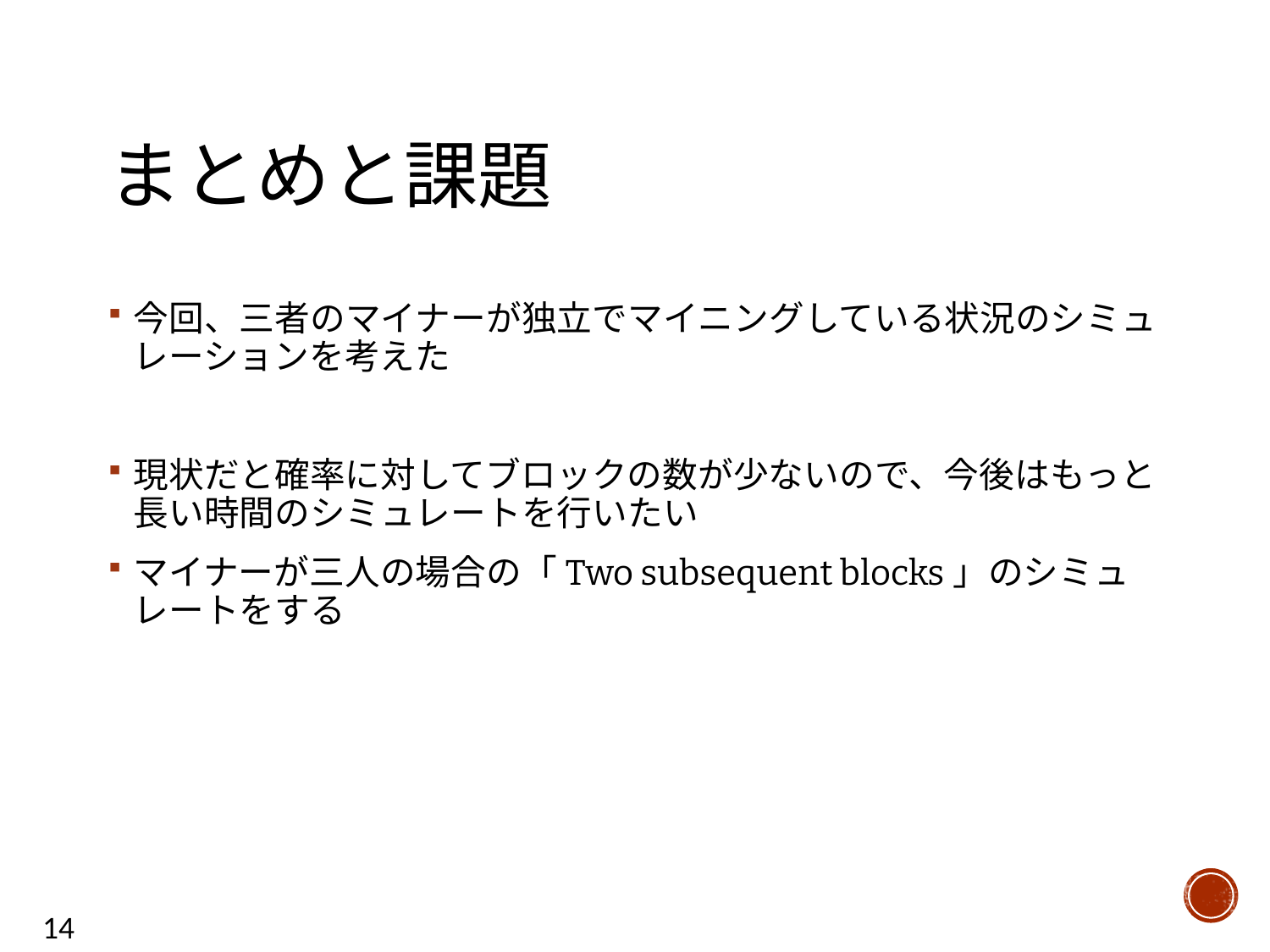

# まとめと課題
今回、三者のマイナーが独立でマイニングしている状況のシミュレーションを考えた

現状だと確率に対してブロックの数が少ないので、今後はもっと長い時間のシミュレートを行いたい
マイナーが三人の場合の「Two subsequent blocks」のシミュレートをする

14